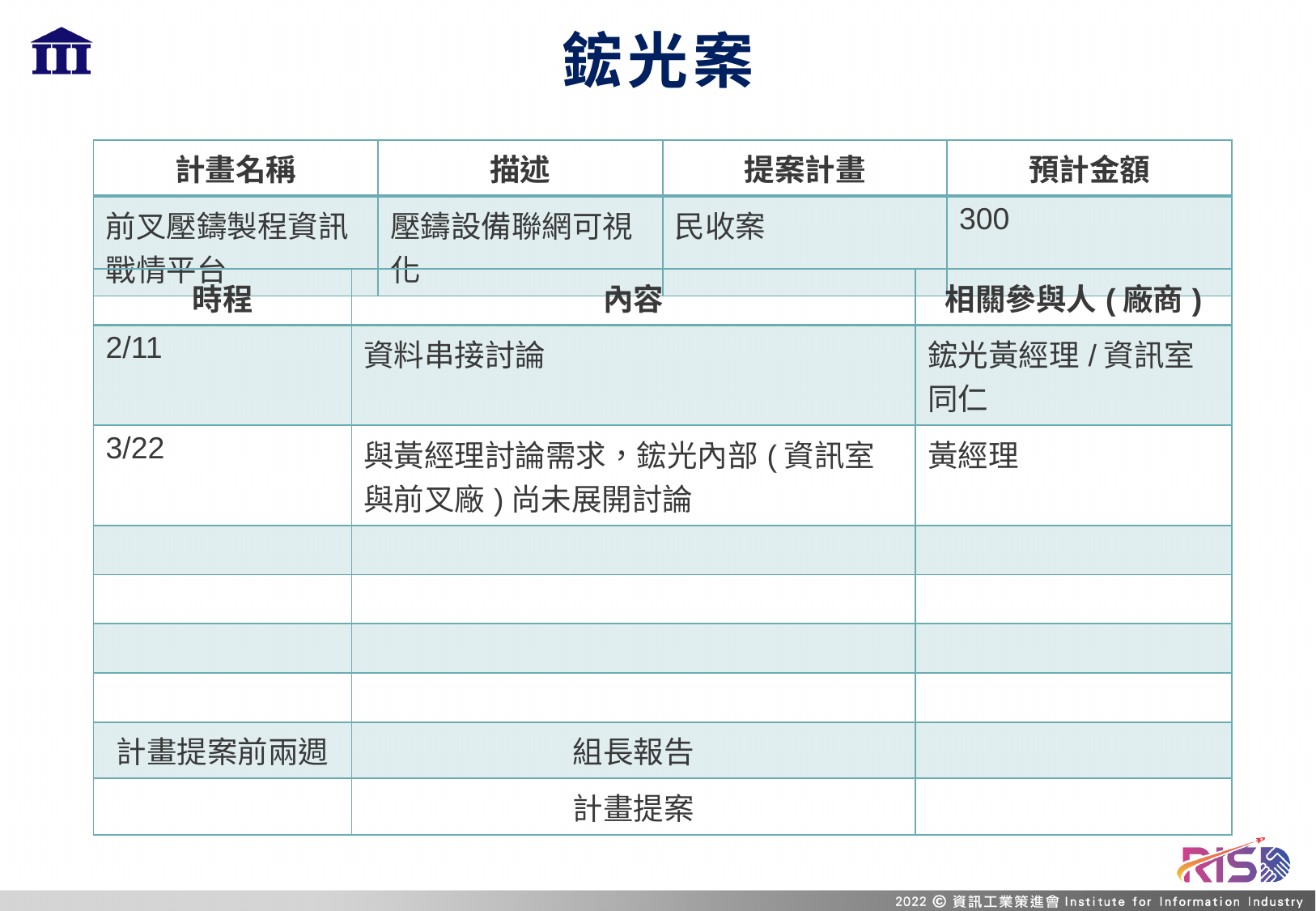

# 鋐光案
| 計畫名稱 | 描述 | 提案計畫 | 預計金額 |
| --- | --- | --- | --- |
| 前叉壓鑄製程資訊戰情平台 | 壓鑄設備聯網可視化 | 民收案 | 300 |
| 時程 | 內容 | 相關參與人(廠商) |
| --- | --- | --- |
| 2/11 | 資料串接討論 | 鋐光黃經理/資訊室同仁 |
| 3/22 | 與黃經理討論需求，鋐光內部(資訊室與前叉廠)尚未展開討論 | 黃經理 |
|  |  |  |
|  |  |  |
|  |  |  |
|  |  |  |
| 計畫提案前兩週 | 組長報告 |  |
|  | 計畫提案 |  |